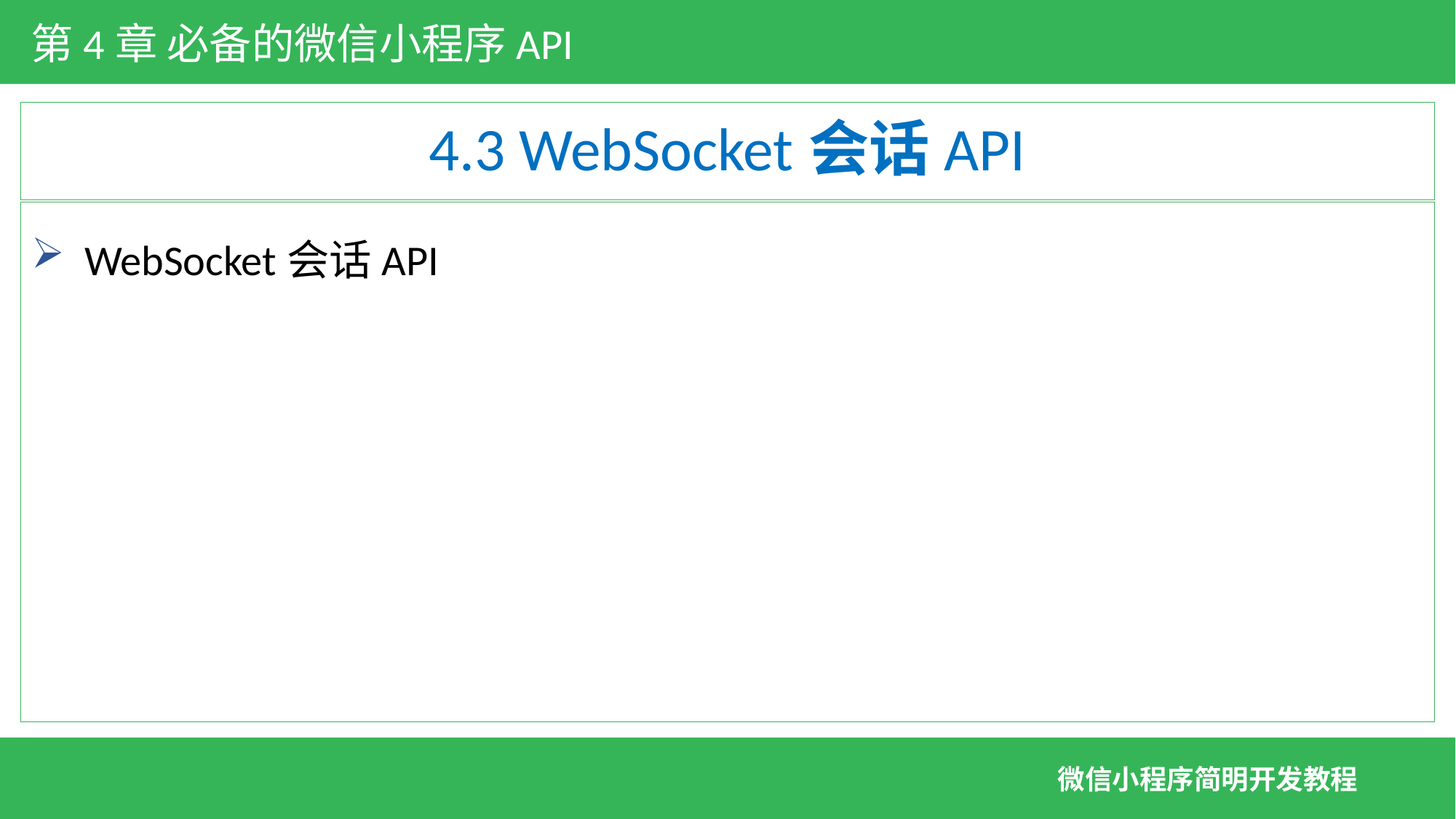

第4章 必备的微信小程序API

# 4.3 WebSocket会话API
  WebSocket会话API

微信小程序简明开发教程